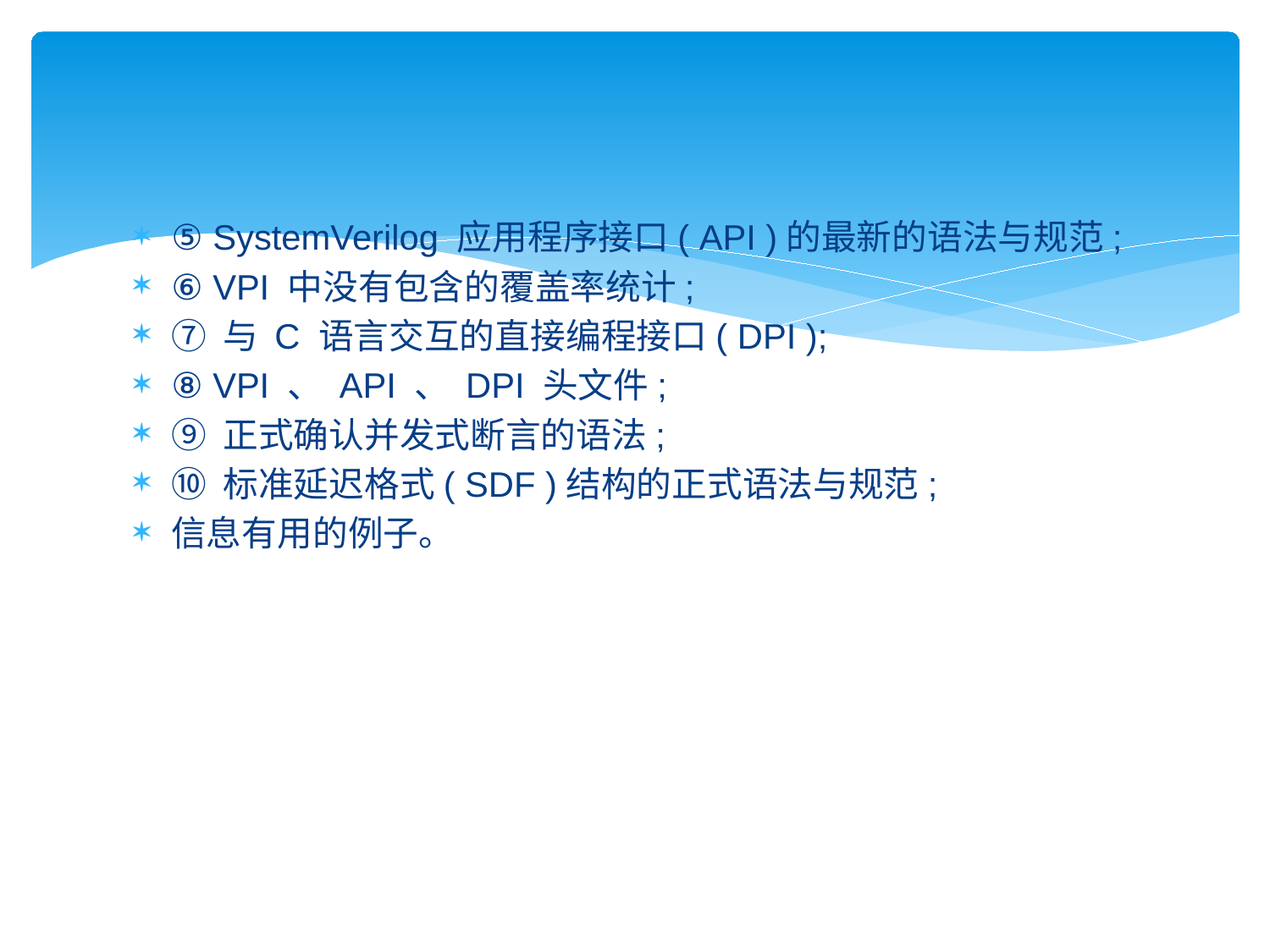

#
⑤ SystemVerilog 应用程序接口( API )的最新的语法与规范;
⑥ VPI 中没有包含的覆盖率统计;
⑦ 与 C 语言交互的直接编程接口( DPI );
⑧ VPI 、 API 、 DPI 头文件;
⑨ 正式确认并发式断言的语法;
⑩ 标准延迟格式( SDF )结构的正式语法与规范;
信息有用的例子。